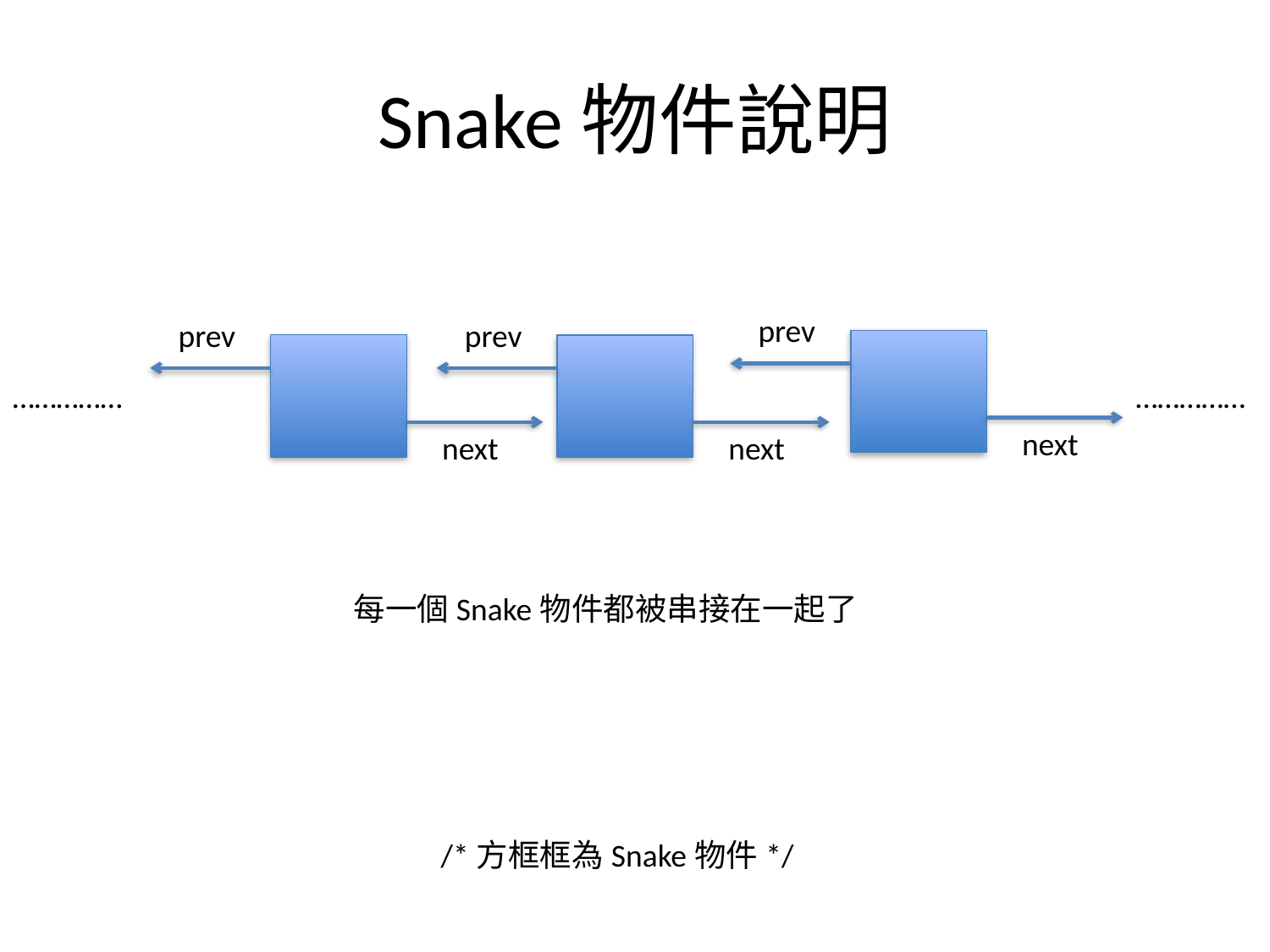

# Snake物件說明
prev
prev
prev

……………
……………
next
next
next
每一個Snake物件都被串接在一起了
/*方框框為Snake物件*/